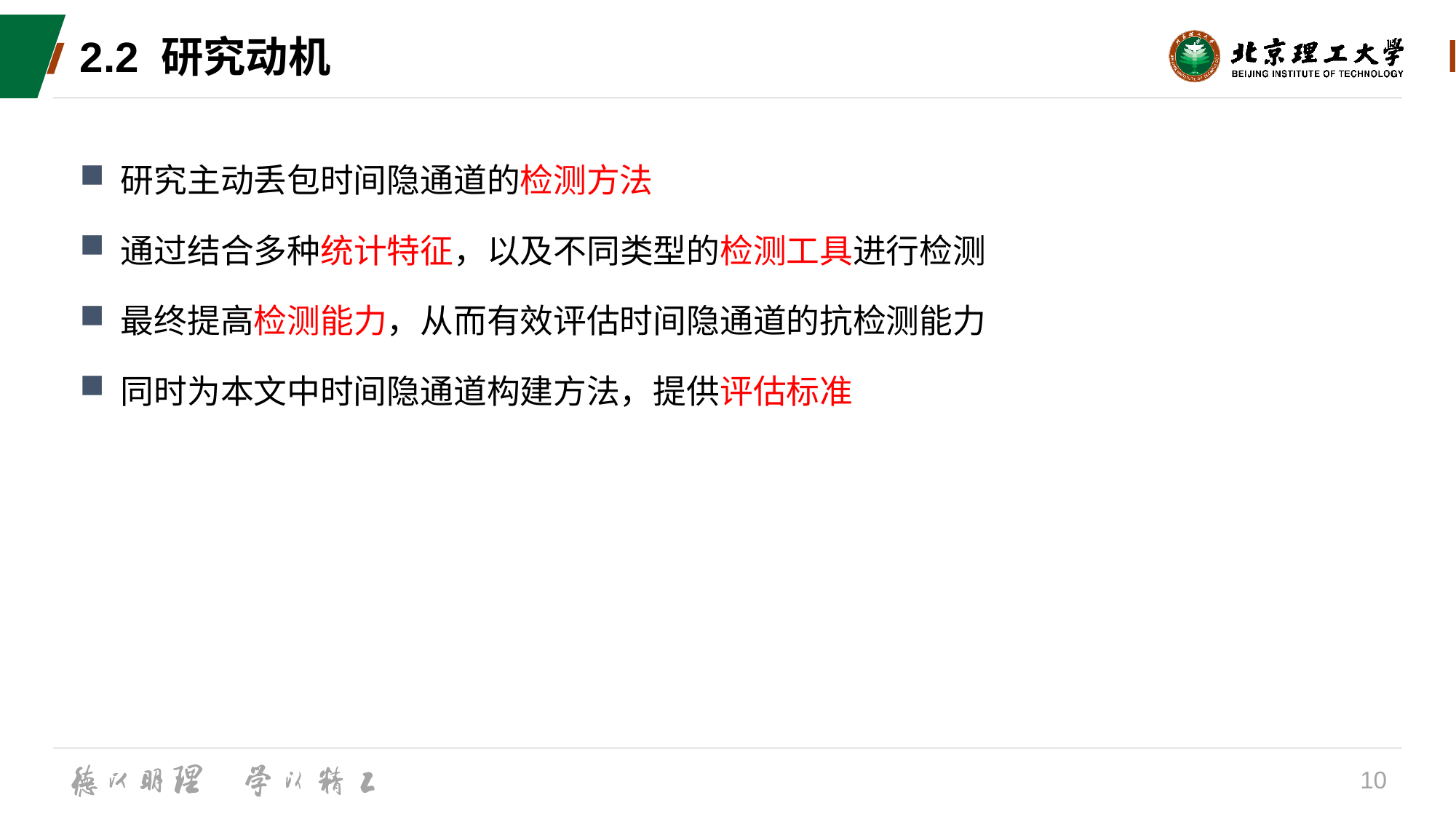

# 2.2 研究动机
研究主动丢包时间隐通道的检测方法
通过结合多种统计特征，以及不同类型的检测工具进行检测
最终提高检测能力，从而有效评估时间隐通道的抗检测能力
同时为本文中时间隐通道构建方法，提供评估标准